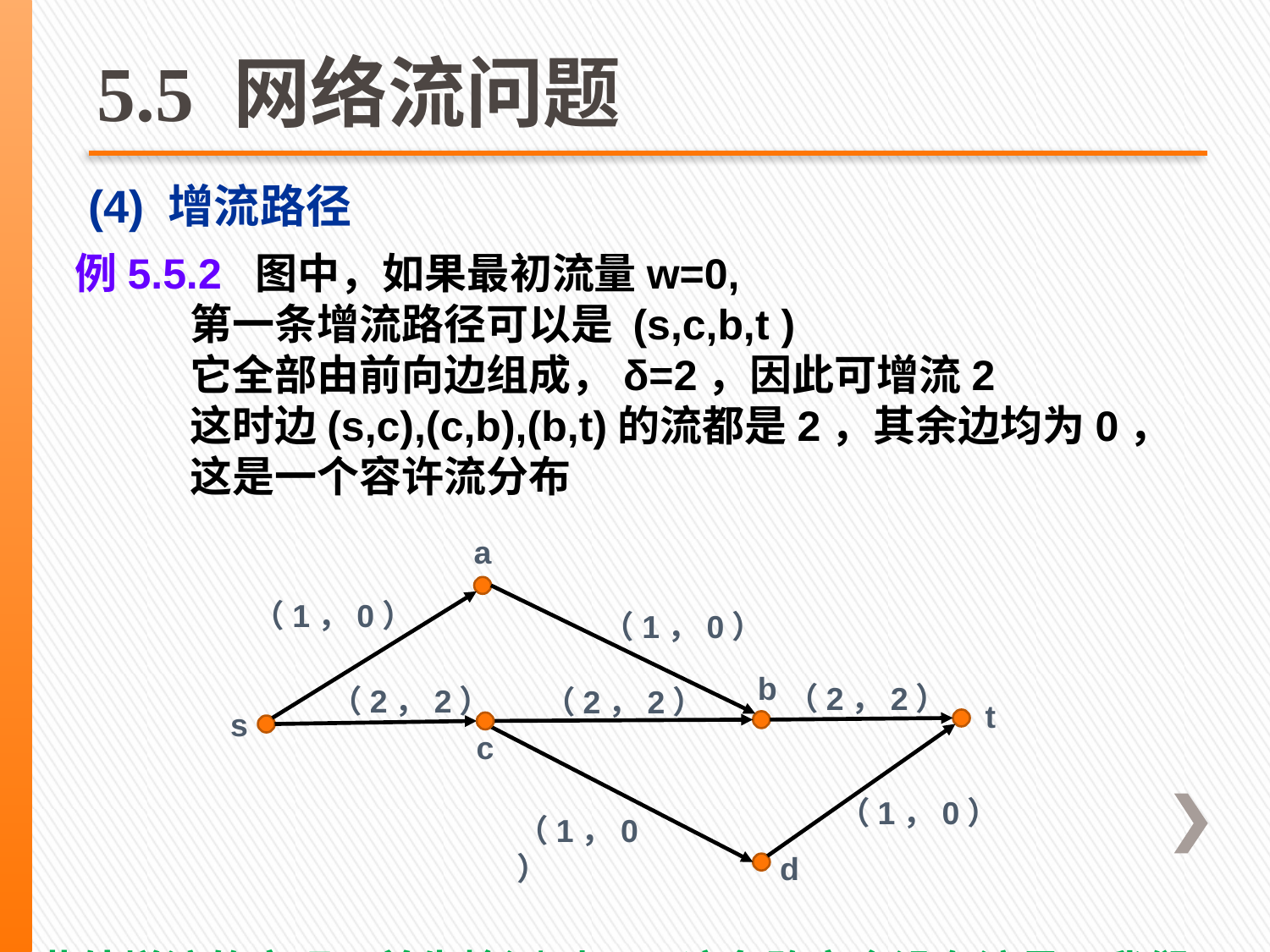

# 5.5 网络流问题
(4) 增流路径
例5.5.2  图中，如果最初流量w=0,
           第一条增流路径可以是 (s,c,b,t )
           它全部由前向边组成，δ=2，因此可增流2
           这时边(s,c),(c,b),(b,t)的流都是2，其余边均为0，
           这是一个容许流分布
a

（1，0）
（1，0）
b
（2，2）
（2，2）
（2，2）
t
s

c
（1，0）
（1，0）
d

此处增流的实现：首先检测到sab这条路完全没有流量，我们可以假想存在一条轮